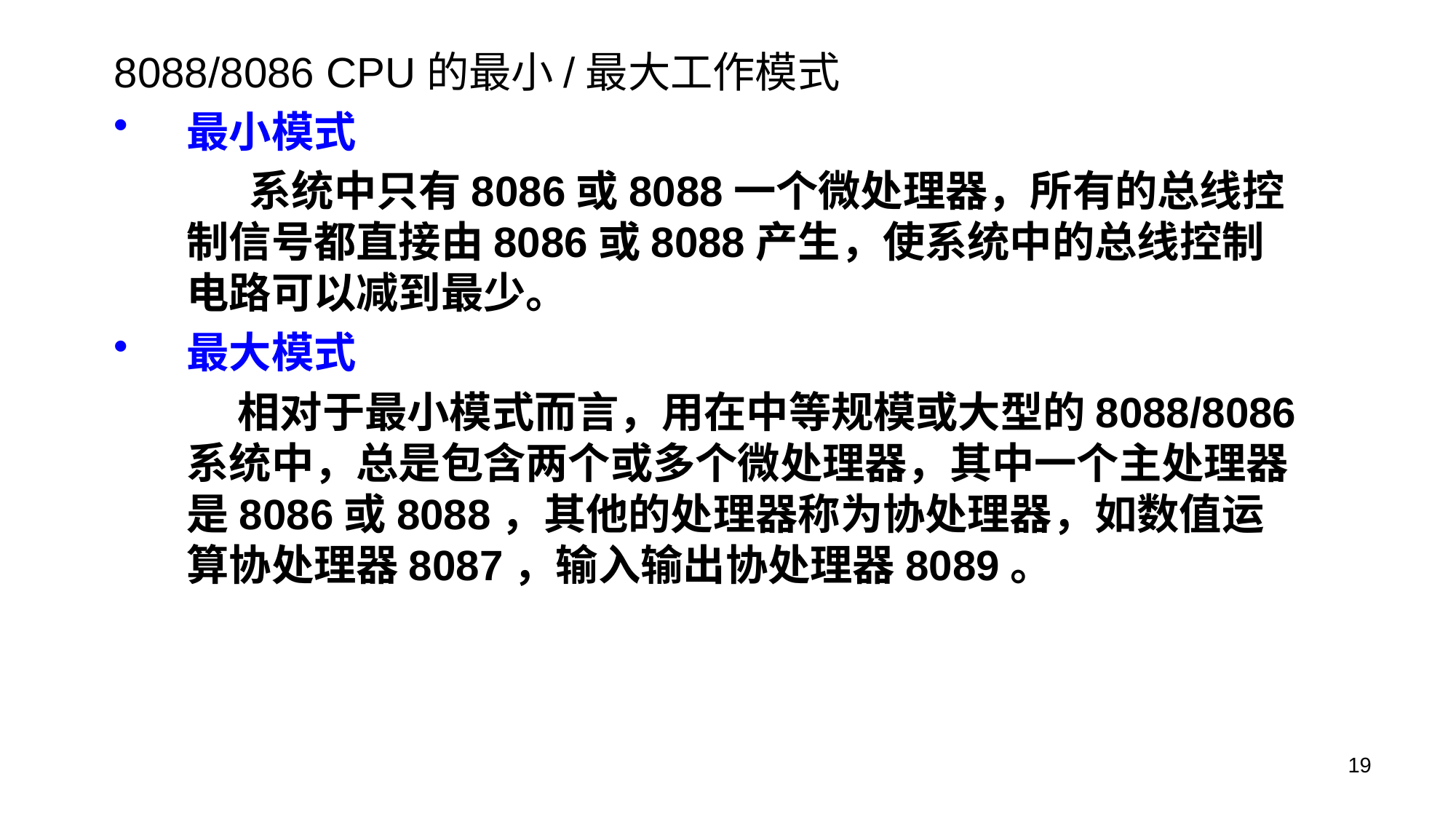

8088/8086 CPU的最小/最大工作模式
最小模式
             系统中只有8086或8088一个微处理器，所有的总线控制信号都直接由8086或8088产生，使系统中的总线控制电路可以减到最少。
最大模式
            相对于最小模式而言，用在中等规模或大型的8088/8086系统中，总是包含两个或多个微处理器，其中一个主处理器是8086或8088，其他的处理器称为协处理器，如数值运算协处理器8087，输入输出协处理器8089。

19